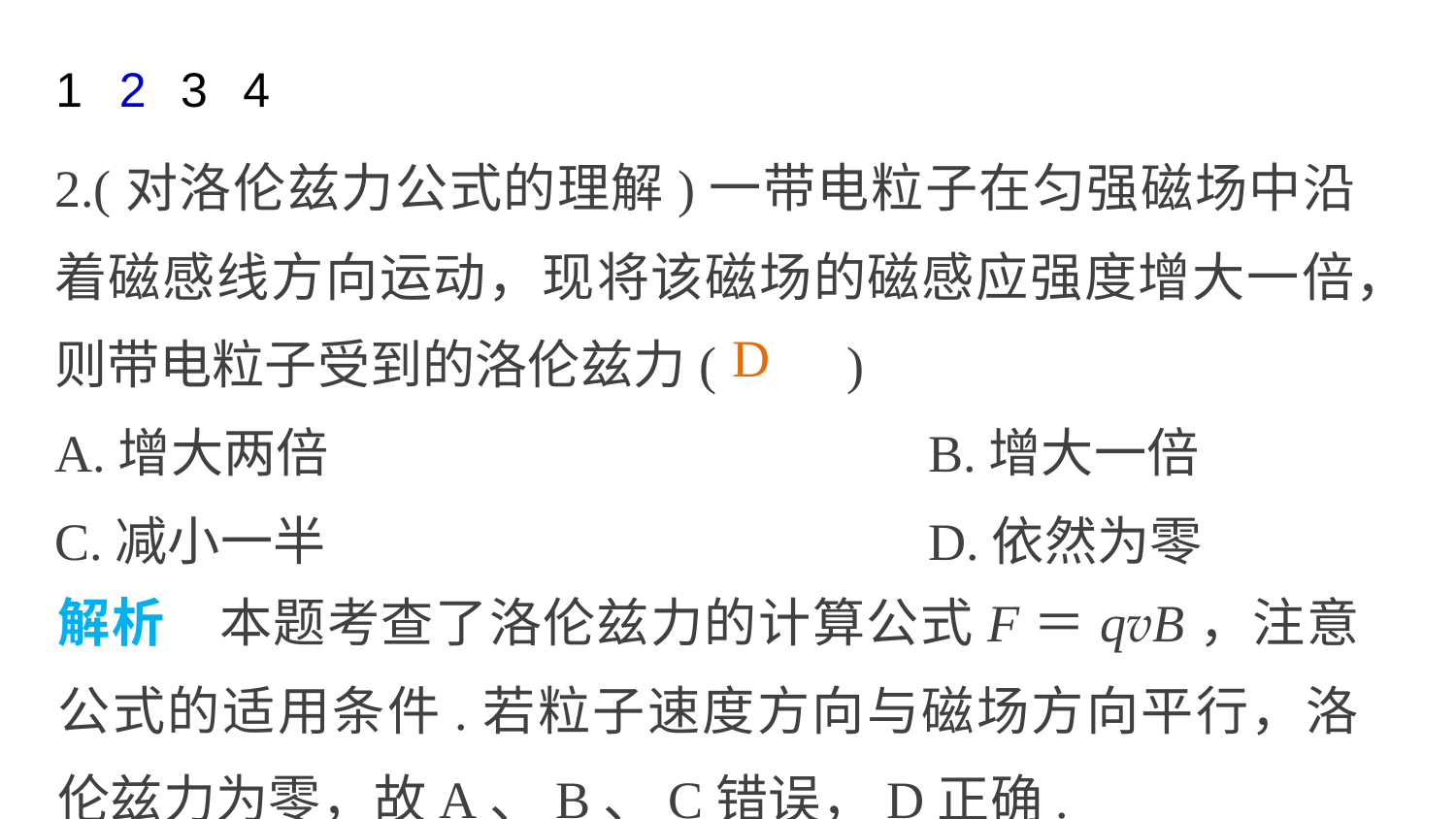

1
2
3
4
2.(对洛伦兹力公式的理解)一带电粒子在匀强磁场中沿着磁感线方向运动，现将该磁场的磁感应强度增大一倍，则带电粒子受到的洛伦兹力(　　)
A.增大两倍  				B.增大一倍
C.减小一半  				D.依然为零
D
解析　本题考查了洛伦兹力的计算公式F＝qvB，注意公式的适用条件.若粒子速度方向与磁场方向平行，洛伦兹力为零，故A、B、C错误，D正确.